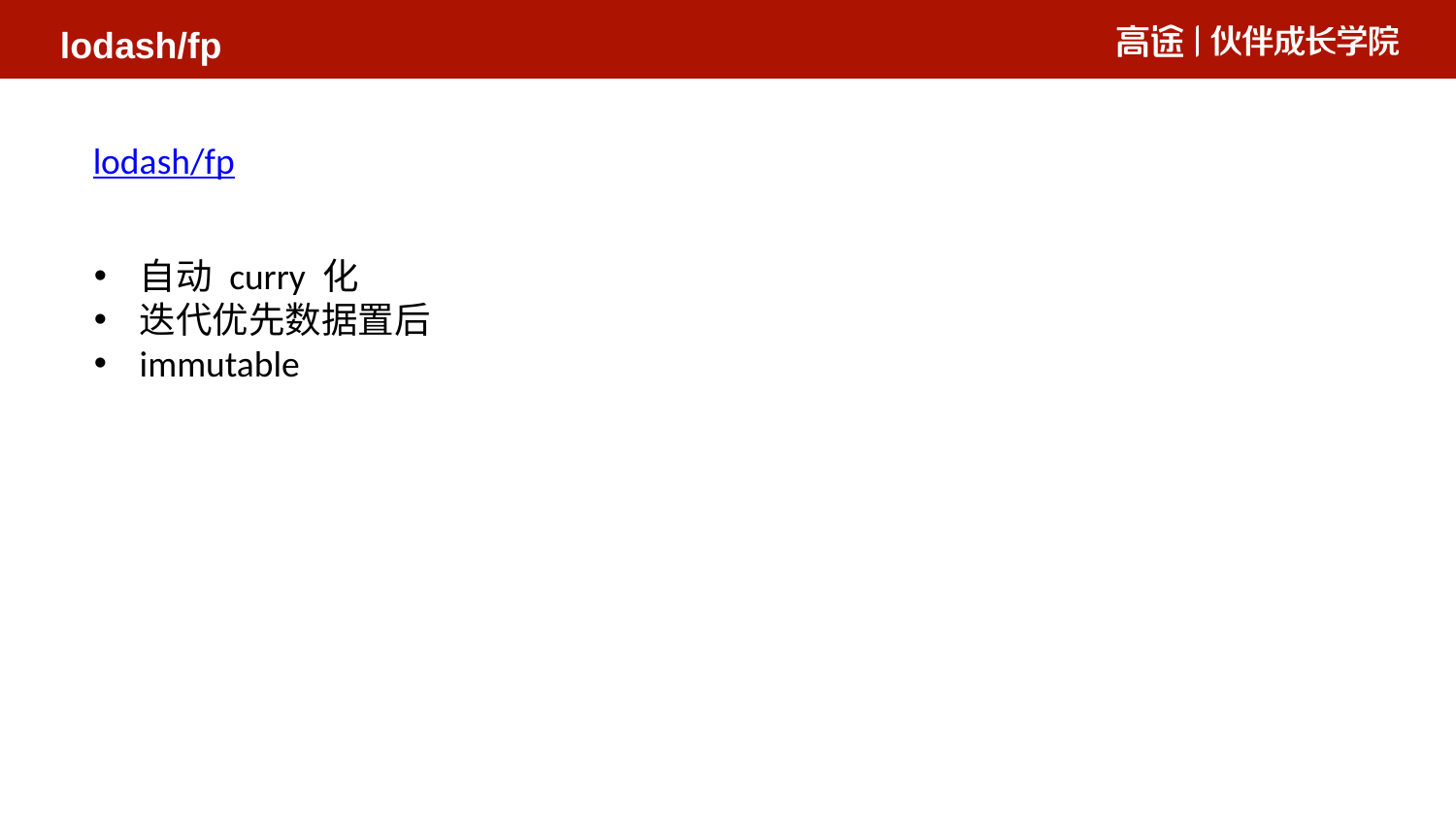

lodash/fp
lodash/fp
自动 curry 化
迭代优先数据置后
immutable